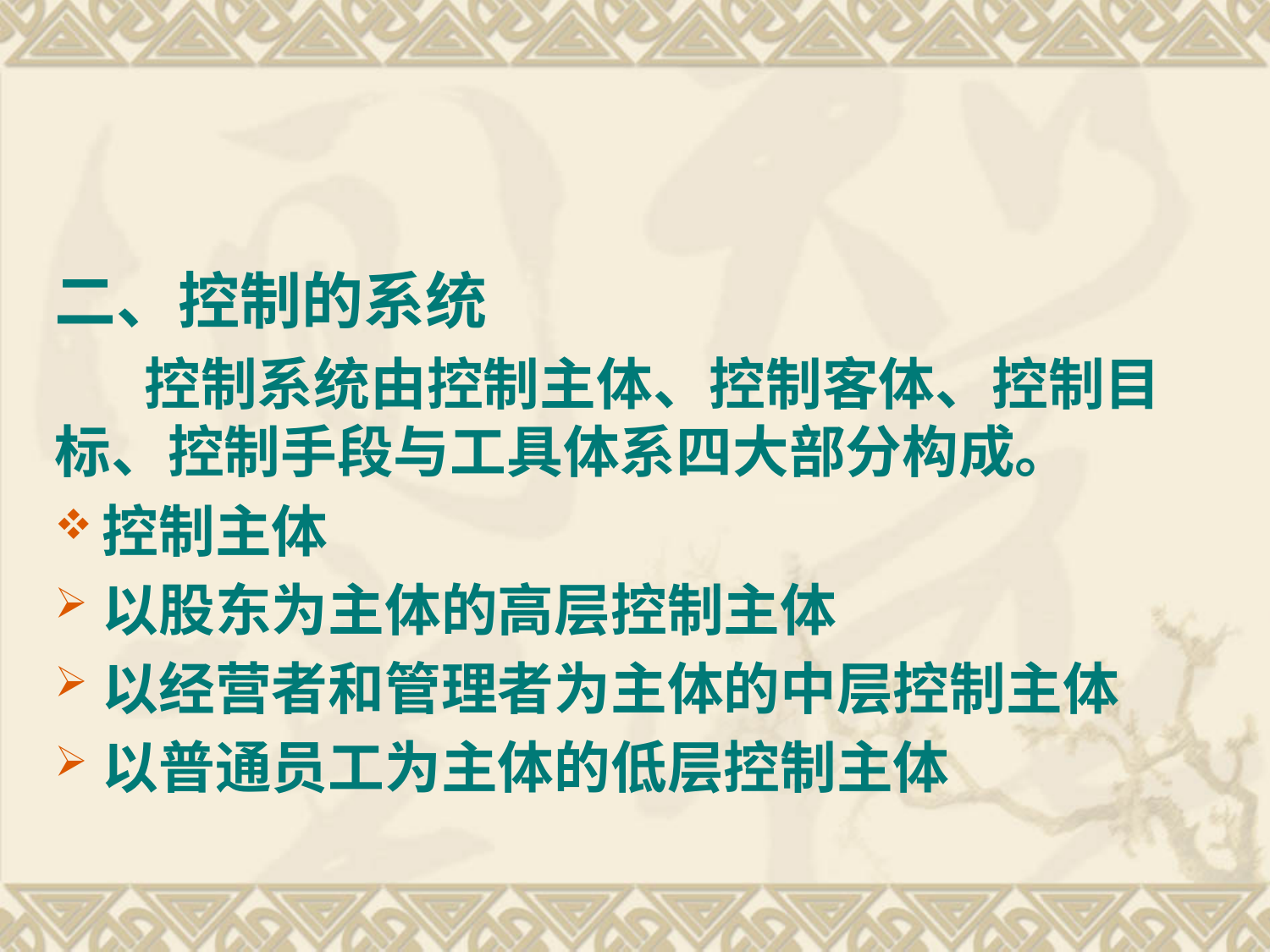

#
二、控制的系统
      控制系统由控制主体、控制客体、控制目标、控制手段与工具体系四大部分构成。
控制主体
以股东为主体的高层控制主体
以经营者和管理者为主体的中层控制主体
以普通员工为主体的低层控制主体